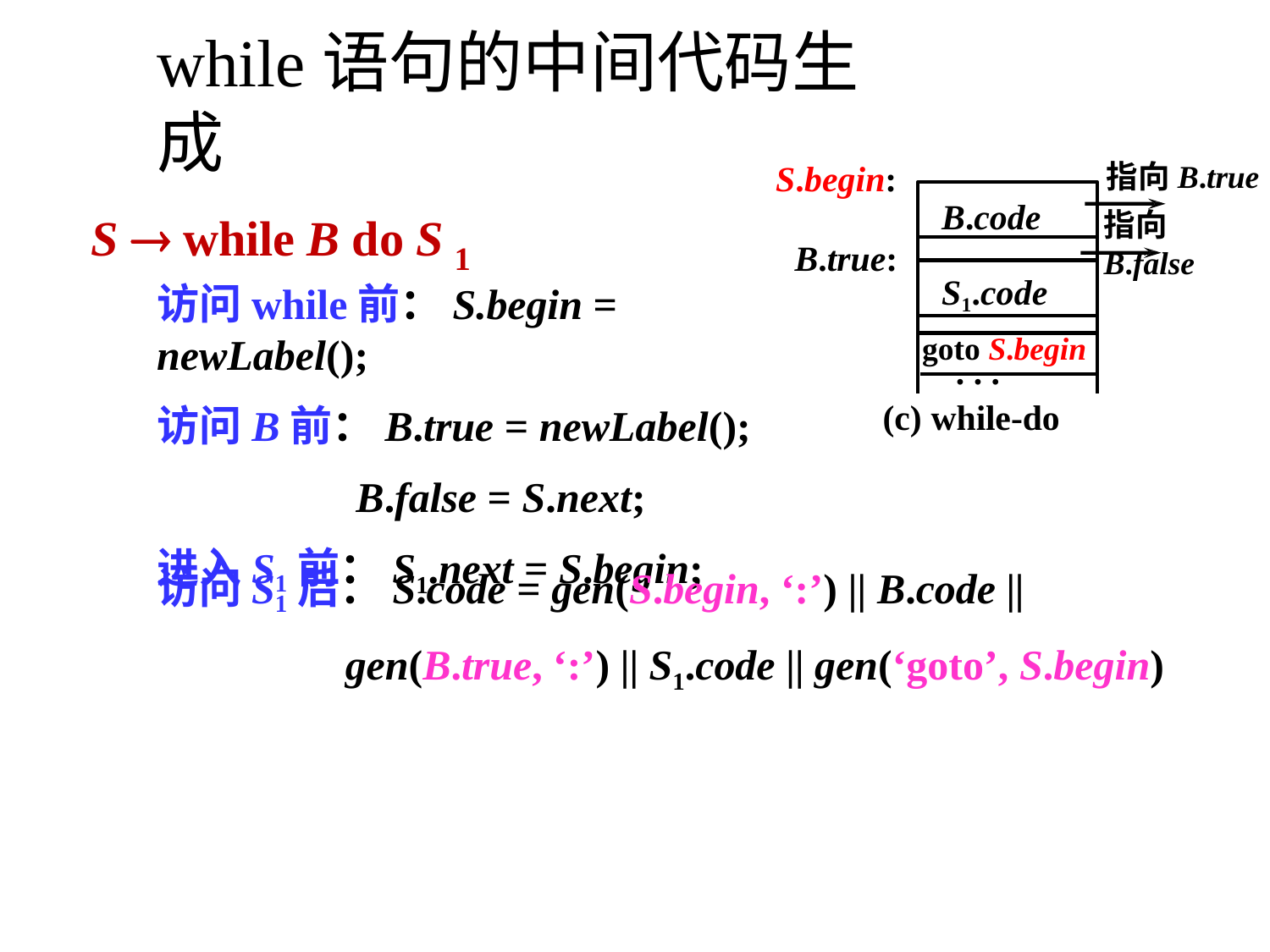

# while语句的中间代码生成
指向B.true
指向B.false
S.begin:

B.code

S → while B do S
B.true:
1

访问while前：S.begin = newLabel();
访问B前：B.true = newLabel();
B.false = S.next;
进入S1前：S1.next = S.begin;
S1.code
goto S.begin

. . .

(c) while-do
访问S1后：S.code = gen(S.begin, ‘:’) || B.code ||
gen(B.true, ‘:’) || S1.code || gen(‘goto’, S.begin)
28